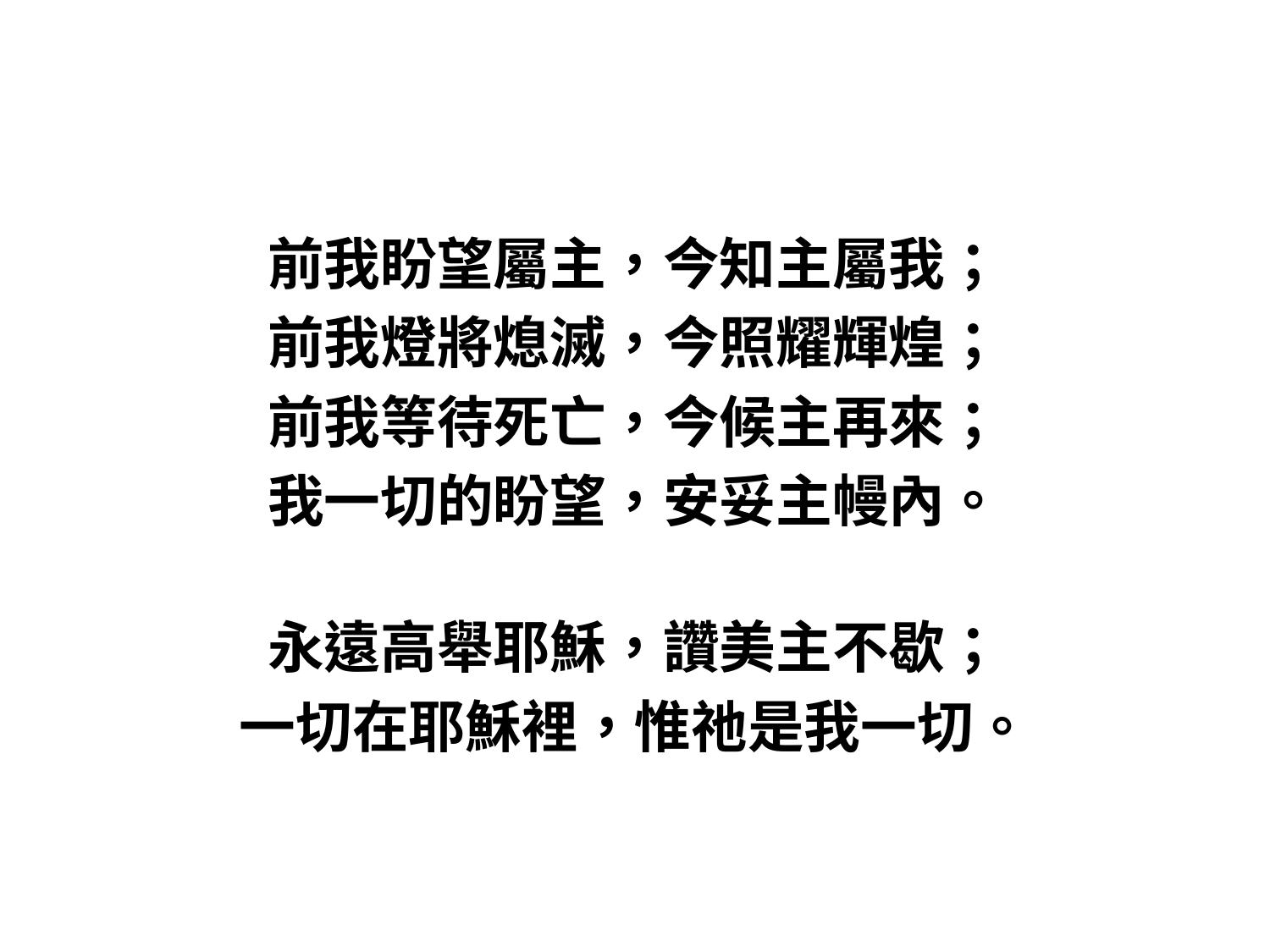

#
前我盼望屬主，今知主屬我；
前我燈將熄滅，今照耀輝煌；
前我等待死亡，今候主再來；
我一切的盼望，安妥主幔內。
永遠高舉耶穌，讚美主不歇；
一切在耶穌裡，惟祂是我一切。